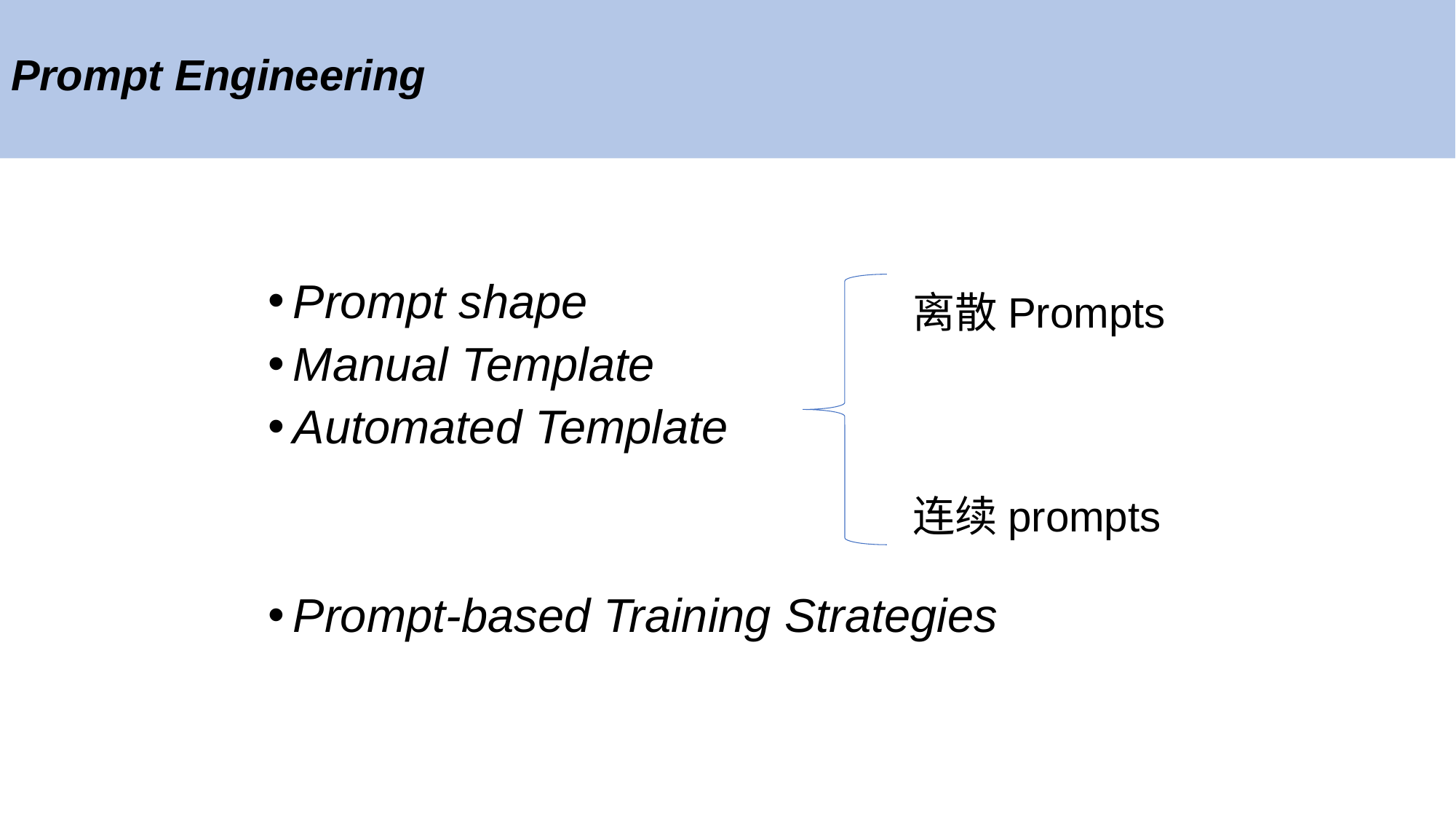

# Prompt Engineering
Prompt shape
Manual Template
Automated Template

Prompt-based Training Strategies

离散Prompts

连续prompts